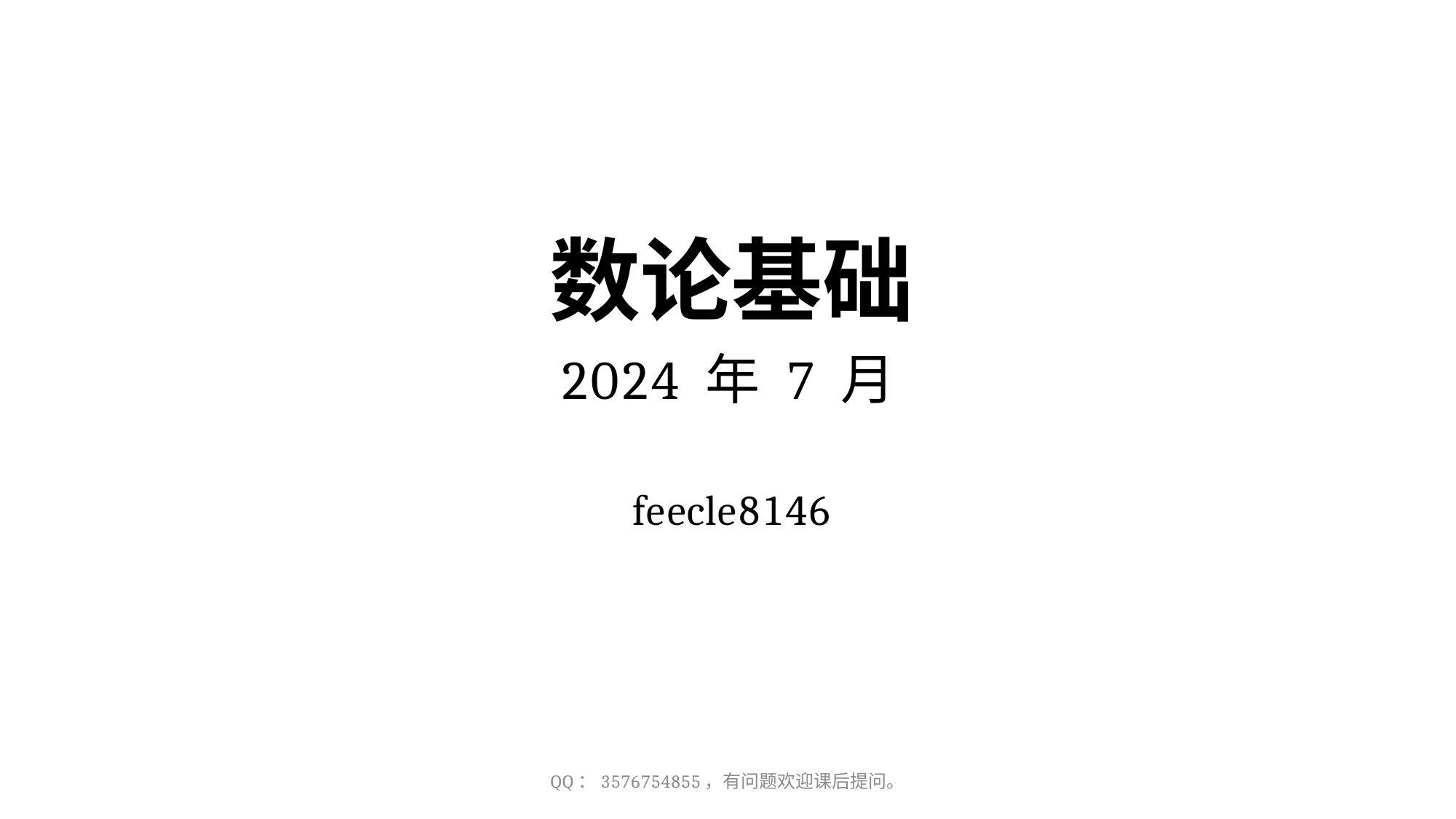

数论基础
2024 年 7 月
feecle8146
QQ：3576754855，有问题欢迎课后提问。